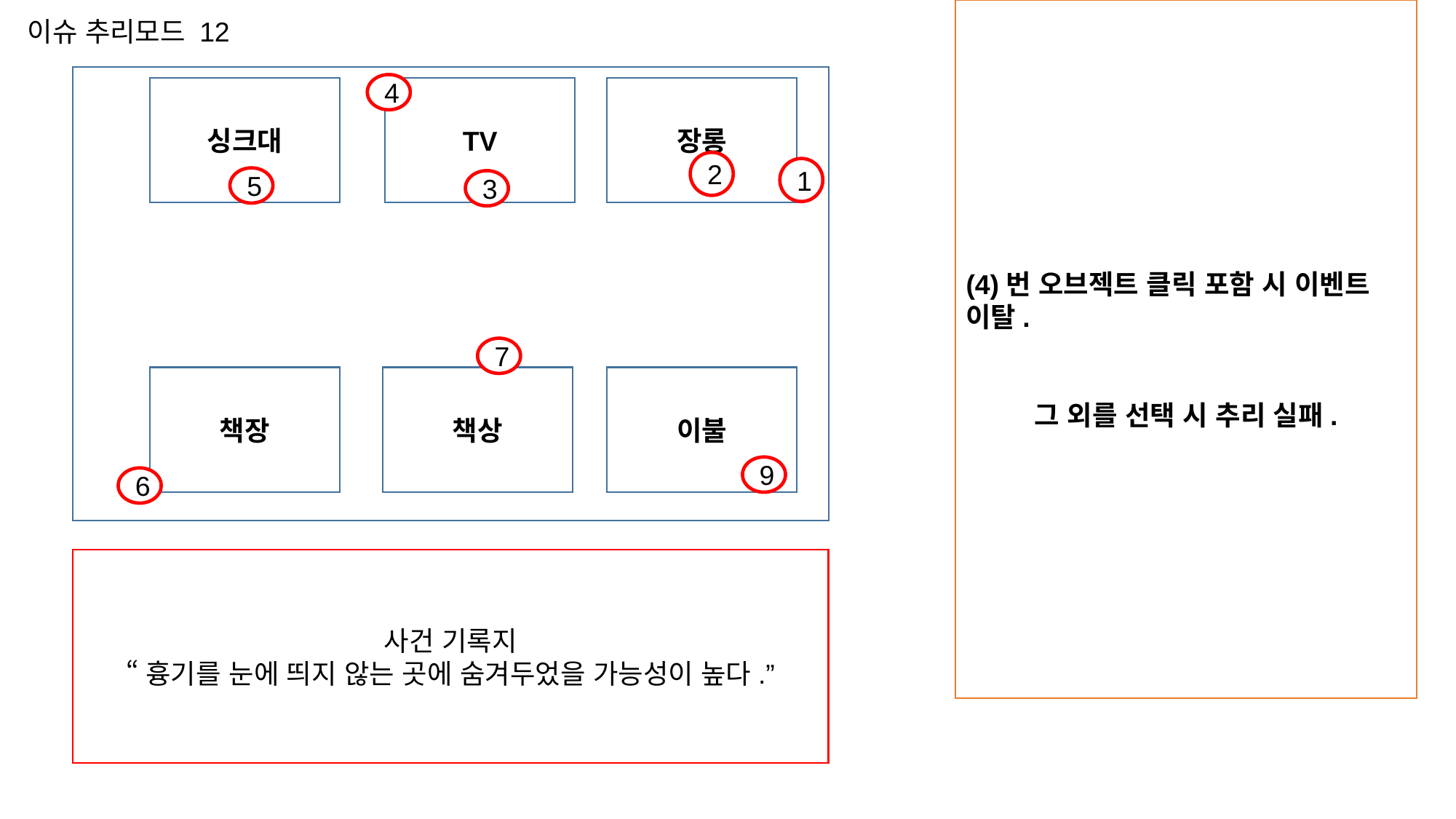

(4)번 오브젝트 클릭 포함 시 이벤트 이탈.

그 외를 선택 시 추리 실패.
이슈 추리모드 12

4
싱크대
TV
장롱
2
1
5
3
7
책장
책상
이불
9
6
사건 기록지
“흉기를 눈에 띄지 않는 곳에 숨겨두었을 가능성이 높다.”